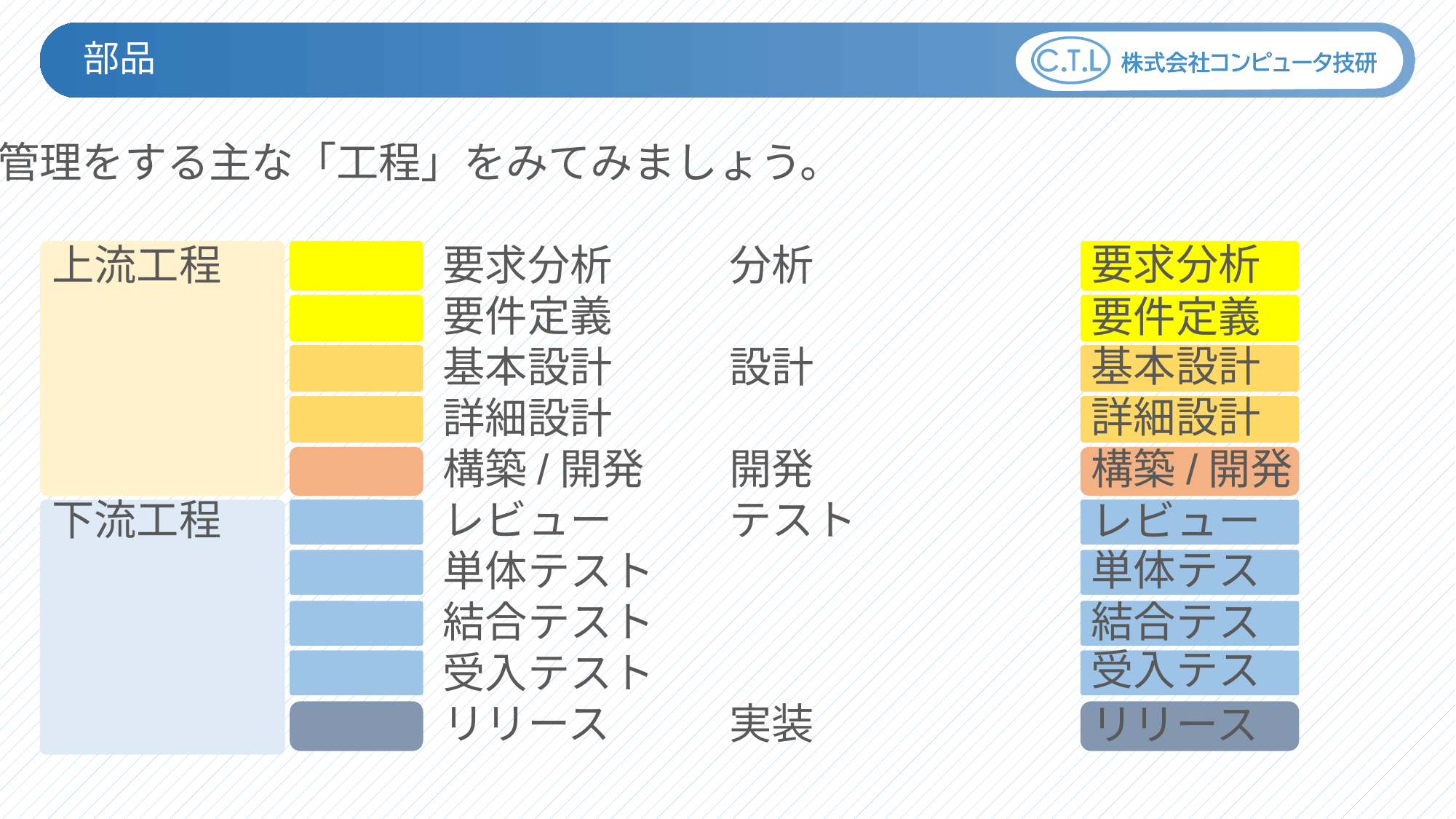

部品
管理をする主な「工程」をみてみましょう。
要求分析

上流工程

下流工程
要求分析
要件定義
基本設計
詳細設計
構築/開発
レビュー
単体テスト
結合テスト
受入テスト
リリース
分析

設計

開発
テスト

実装

要件定義

基本設計

詳細設計

構築/開発

レビュー

単体テスト

結合テスト

受入テスト

リリース